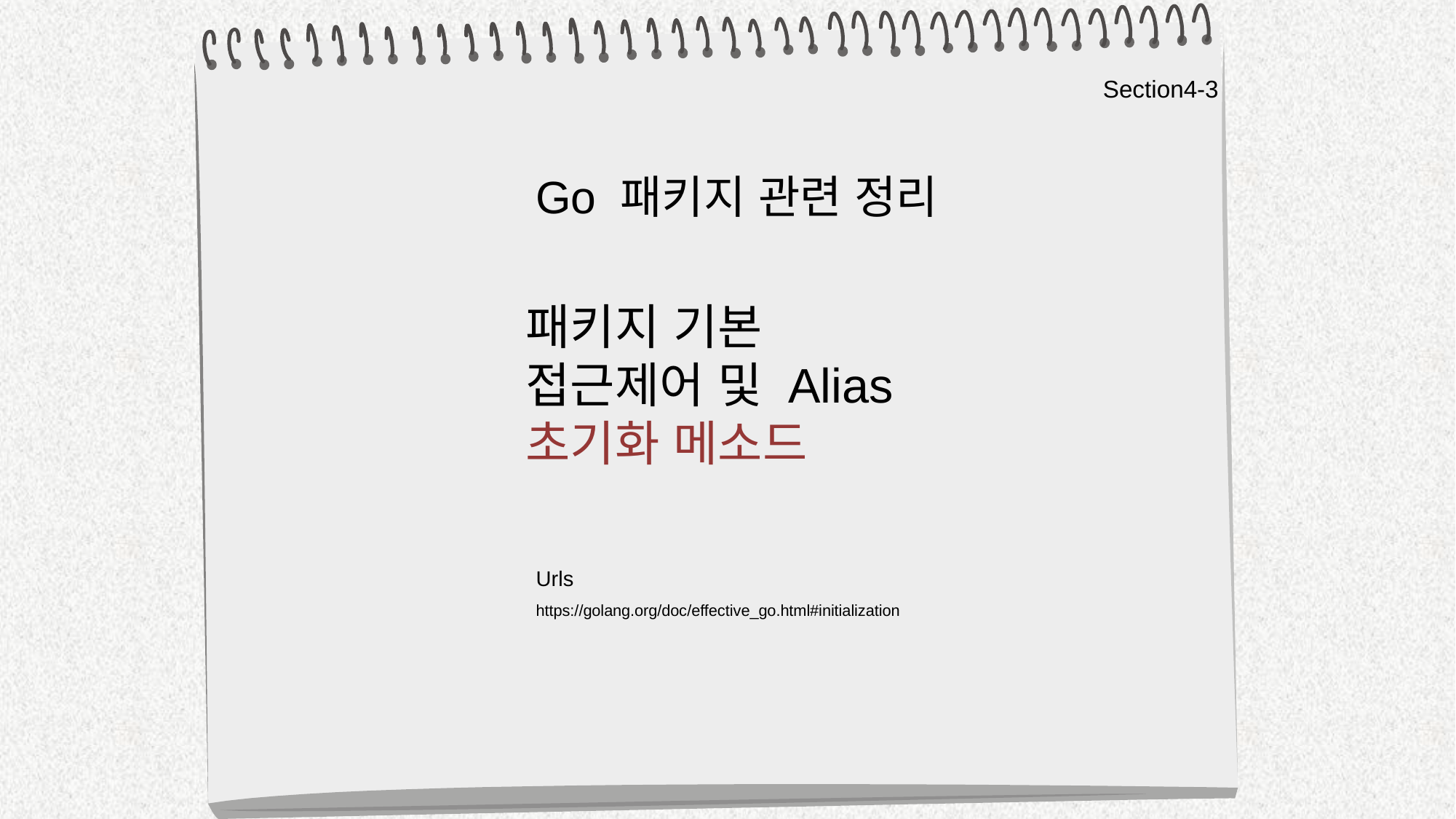

Section4-3
Go 패키지 관련 정리
패키지 기본
접근제어 및 Alias
초기화 메소드
Urls
https://golang.org/doc/effective_go.html#initialization